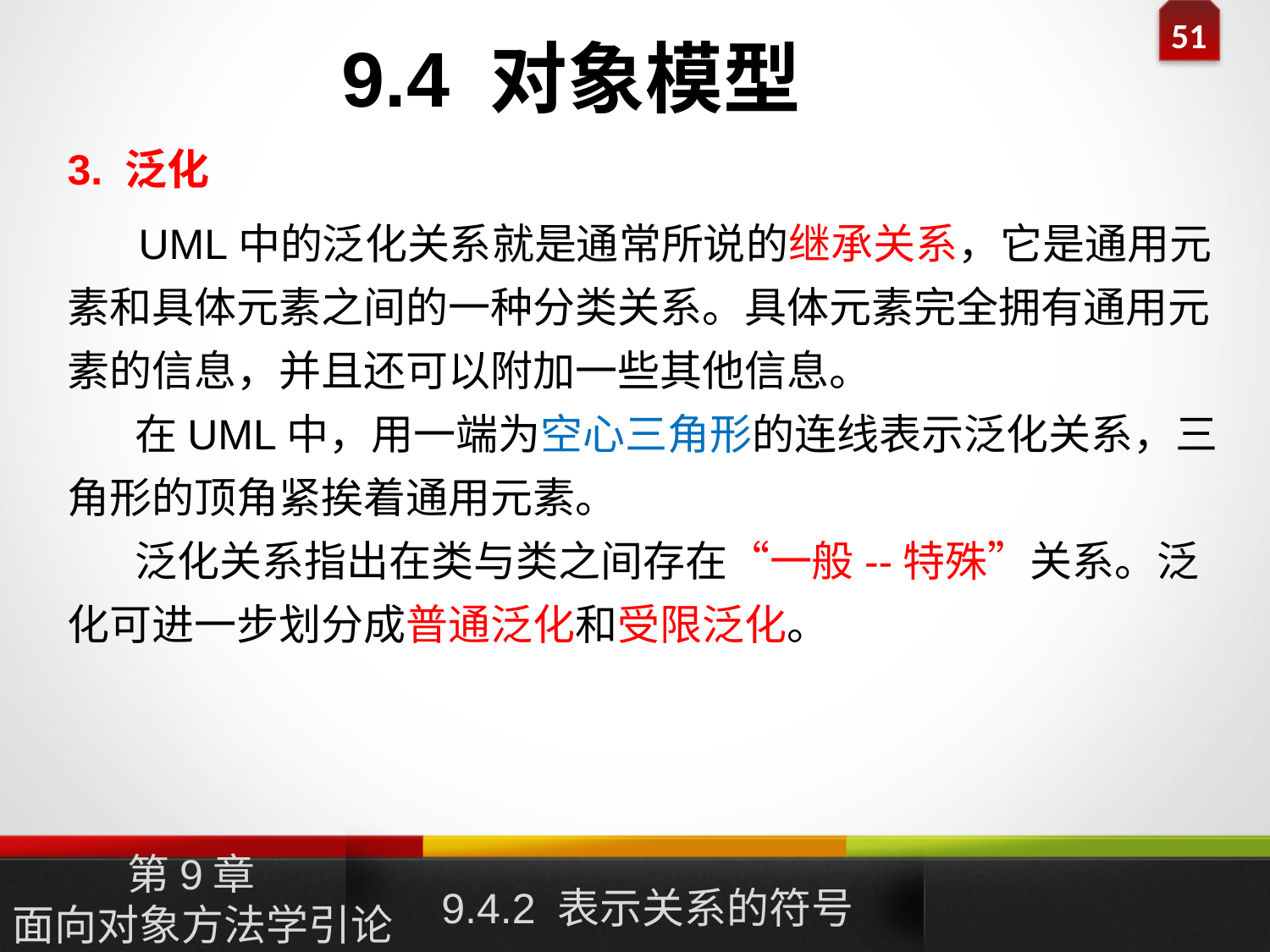

9.4 对象模型
3. 泛化
      UML中的泛化关系就是通常所说的继承关系，它是通用元素和具体元素之间的一种分类关系。具体元素完全拥有通用元素的信息，并且还可以附加一些其他信息。
      在UML中，用一端为空心三角形的连线表示泛化关系，三角形的顶角紧挨着通用元素。
      泛化关系指出在类与类之间存在“一般--特殊”关系。泛化可进一步划分成普通泛化和受限泛化。
9.4.2 表示关系的符号